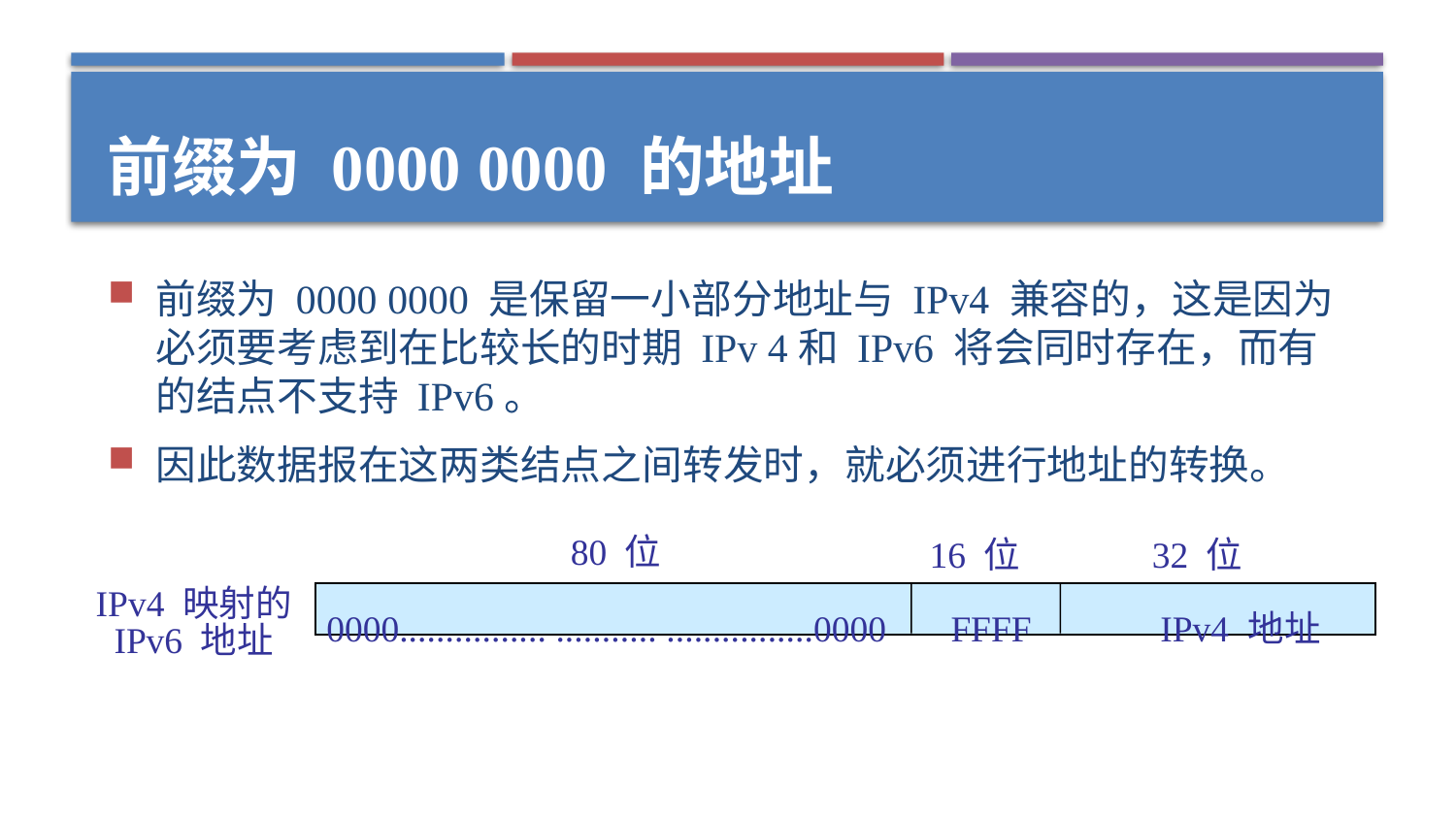

# 前缀为 0000 0000 的地址
前缀为 0000 0000 是保留一小部分地址与 IPv4 兼容的，这是因为必须要考虑到在比较长的时期 IPv 4和 IPv6 将会同时存在，而有的结点不支持 IPv6。
因此数据报在这两类结点之间转发时，就必须进行地址的转换。
80 位
16 位
32 位

IPv4 映射的
IPv6 地址
0000................ ........... ................0000       FFFF              IPv4 地址